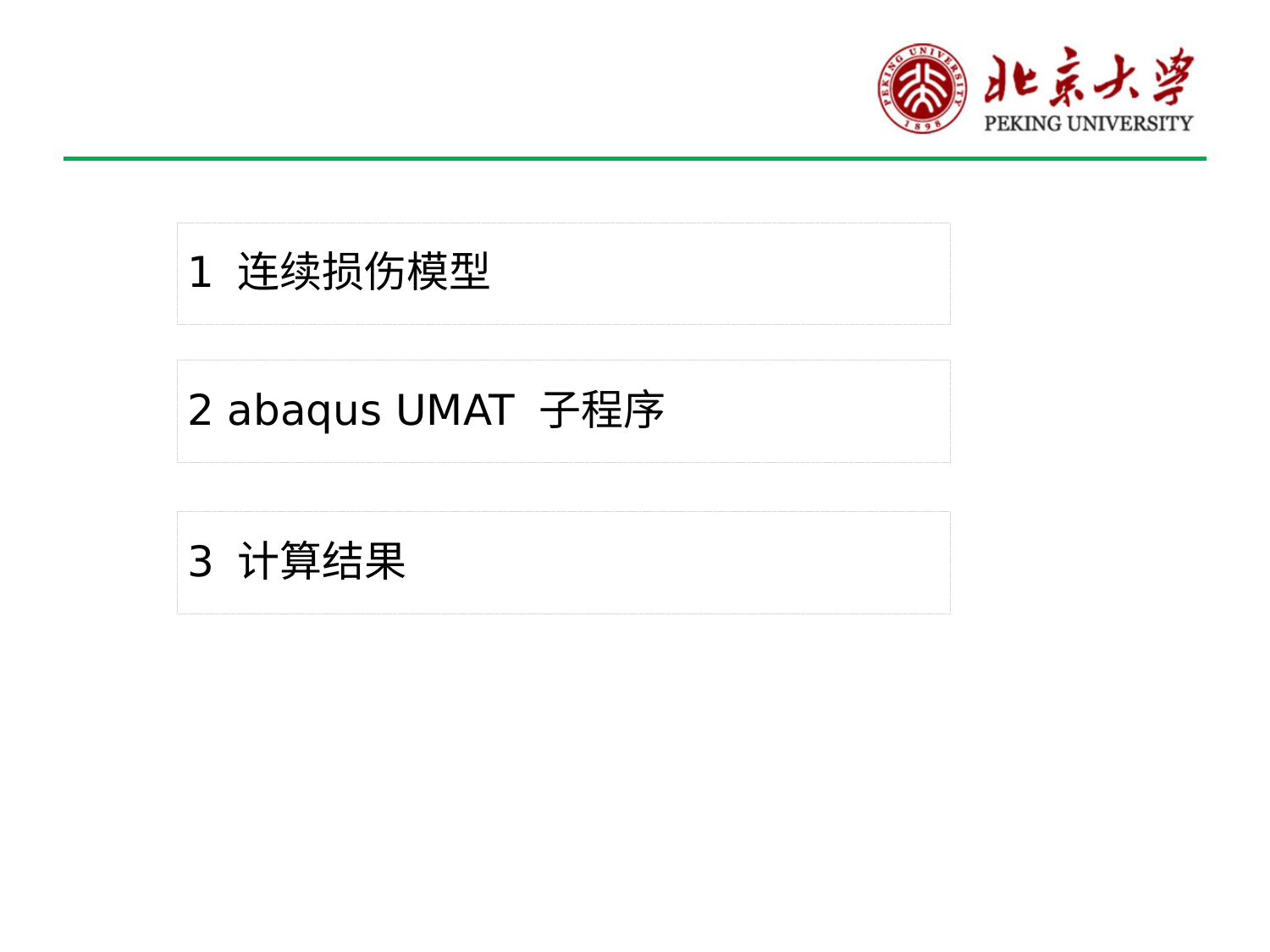

1 连续损伤模型
2 abaqus UMAT 子程序
3 计算结果